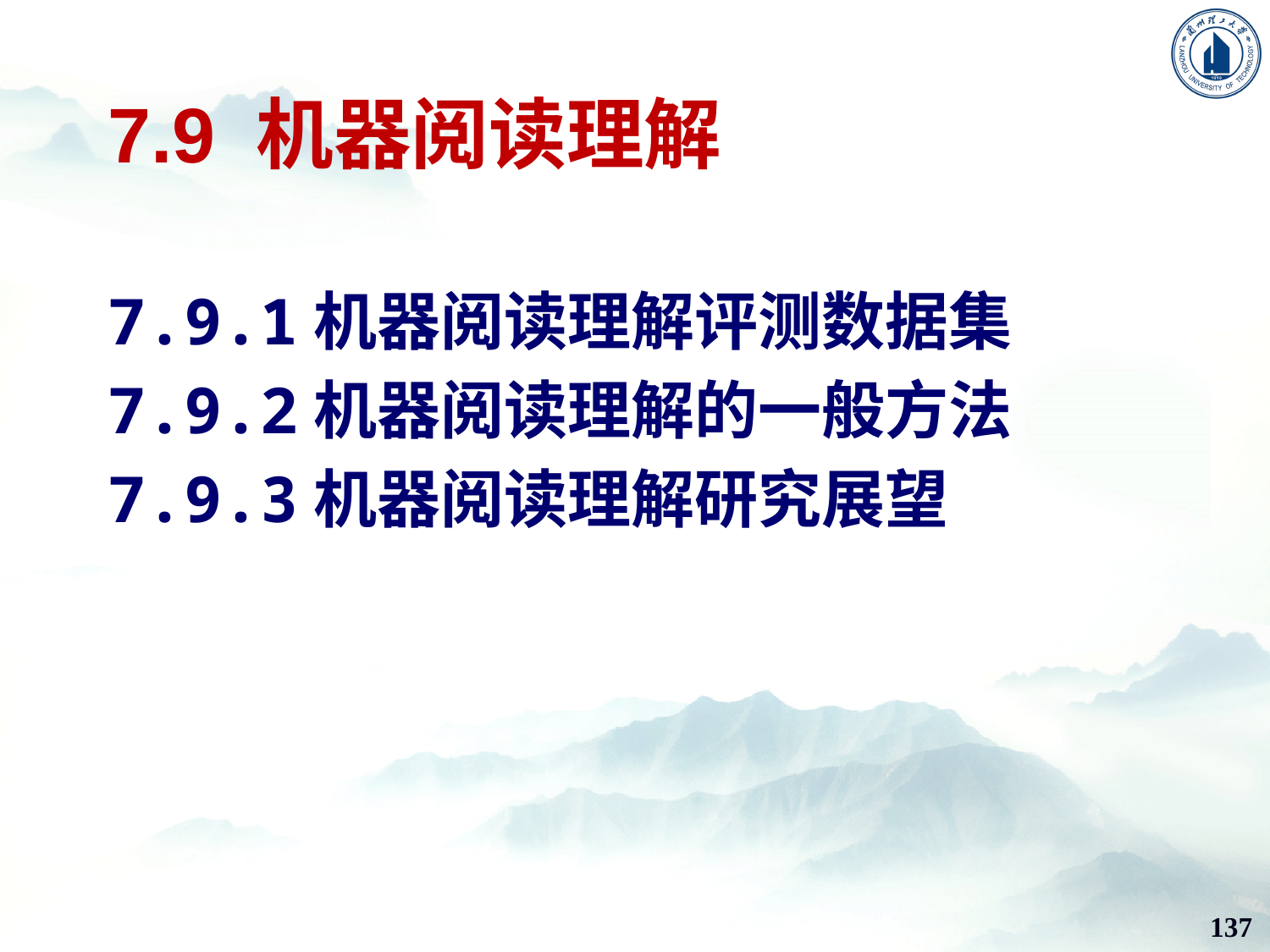

# 7.9 机器阅读理解
7.9.1机器阅读理解评测数据集
7.9.2机器阅读理解的一般方法
7.9.3机器阅读理解研究展望
137